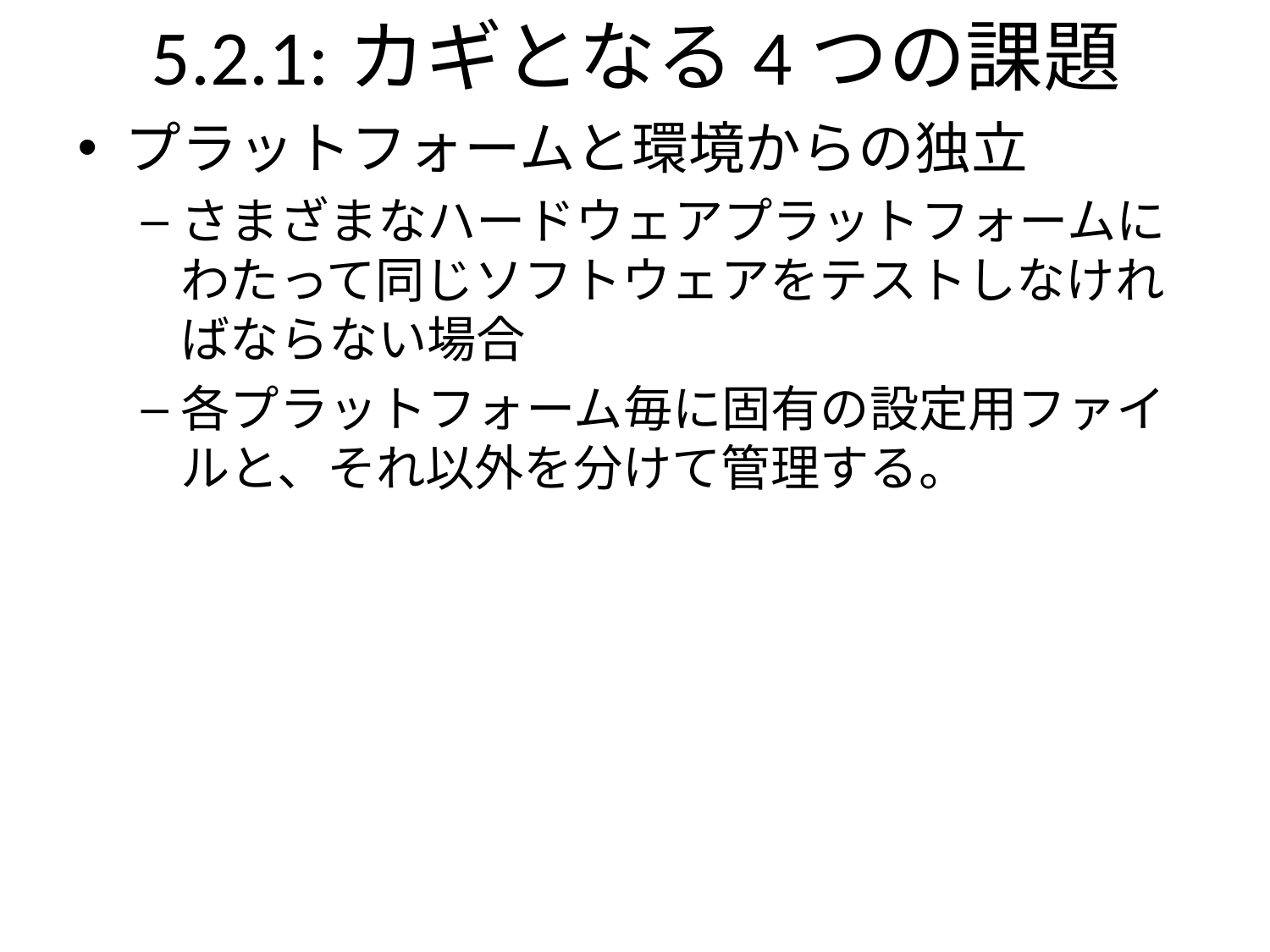

5.2.1:カギとなる4つの課題
プラットフォームと環境からの独立
さまざまなハードウェアプラットフォームにわたって同じソフトウェアをテストしなければならない場合
各プラットフォーム毎に固有の設定用ファイルと、それ以外を分けて管理する。